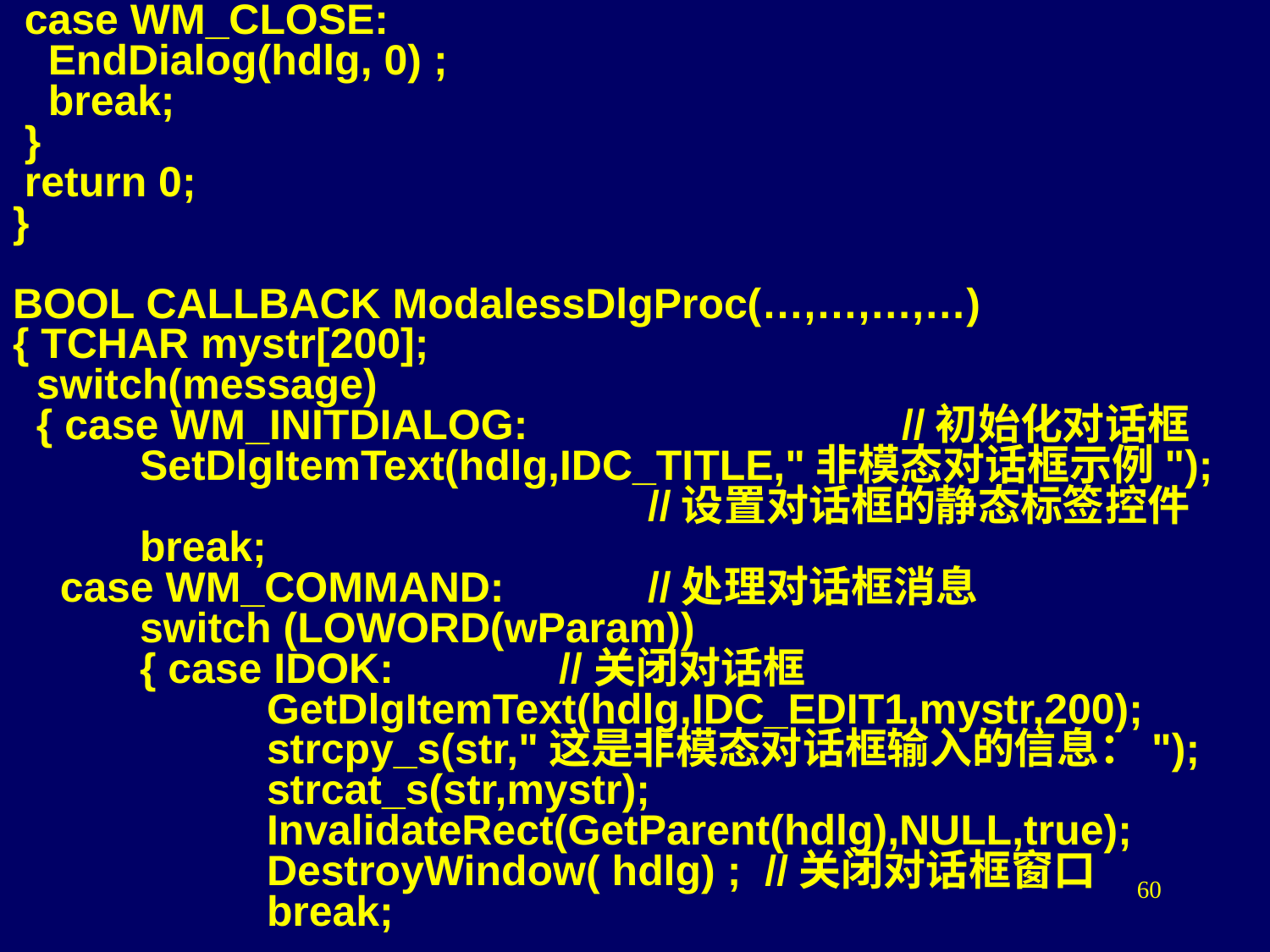

case WM_CLOSE:
   EndDialog(hdlg, 0) ;
   break;
 }
 return 0;
}

BOOL CALLBACK ModalessDlgProc(…,…,…,…)
{ TCHAR mystr[200];
  switch(message)
  { case WM_INITDIALOG:	    		//初始化对话框
	SetDlgItemText(hdlg,IDC_TITLE,"非模态对话框示例");
					//设置对话框的静态标签控件
	break;
    case WM_COMMAND:		//处理对话框消息
	switch (LOWORD(wParam))
	{ case IDOK:              //关闭对话框
		GetDlgItemText(hdlg,IDC_EDIT1,mystr,200);
		strcpy_s(str,"这是非模态对话框输入的信息：");
		strcat_s(str,mystr);
		InvalidateRect(GetParent(hdlg),NULL,true);
		DestroyWindow( hdlg) ;  //关闭对话框窗口
		break;
60